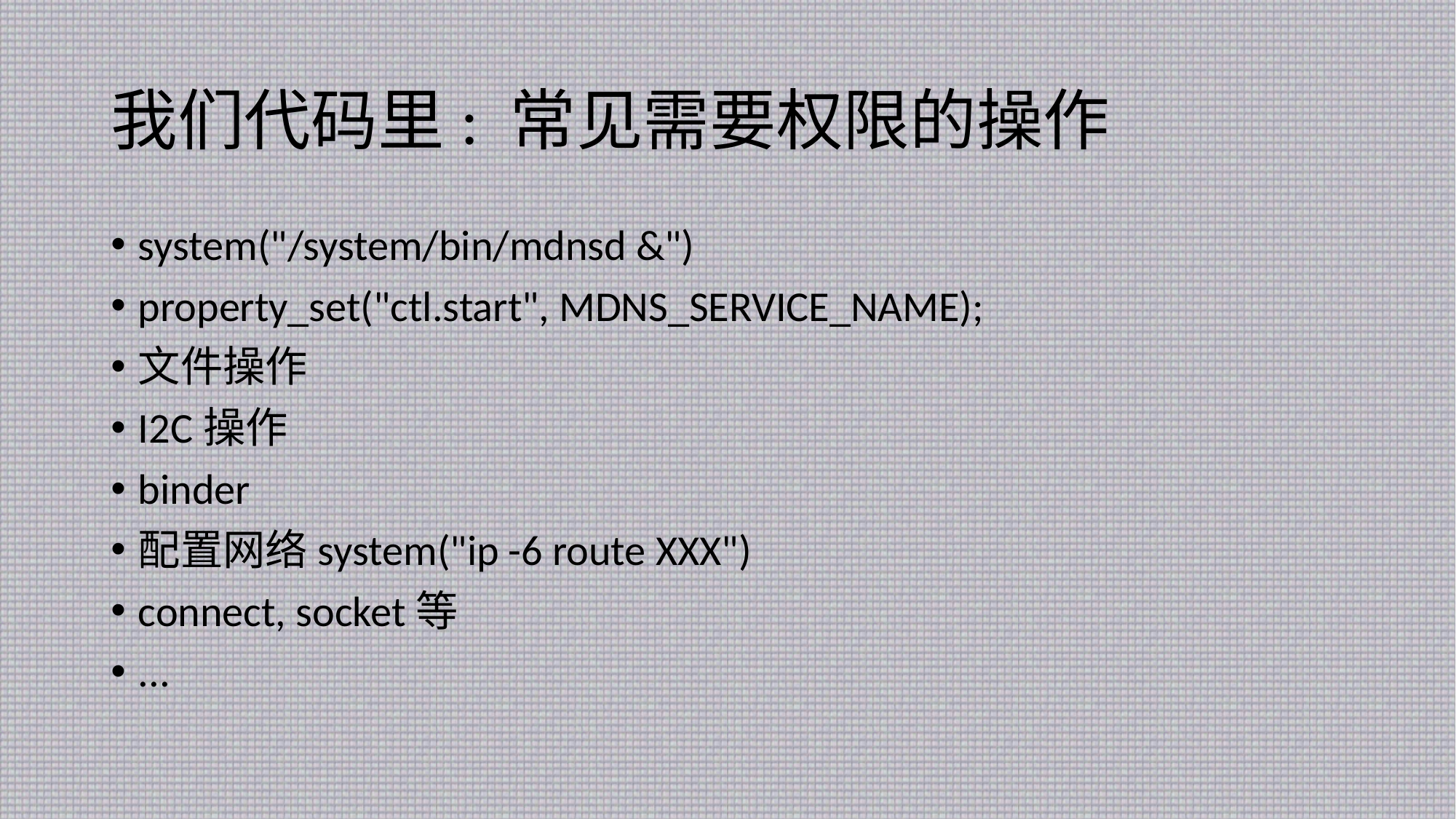

# 我们代码里: 常见需要权限的操作
system("/system/bin/mdnsd &")
property_set("ctl.start", MDNS_SERVICE_NAME);
文件操作
I2C操作
binder
配置网络system("ip -6 route XXX")
connect, socket等
...